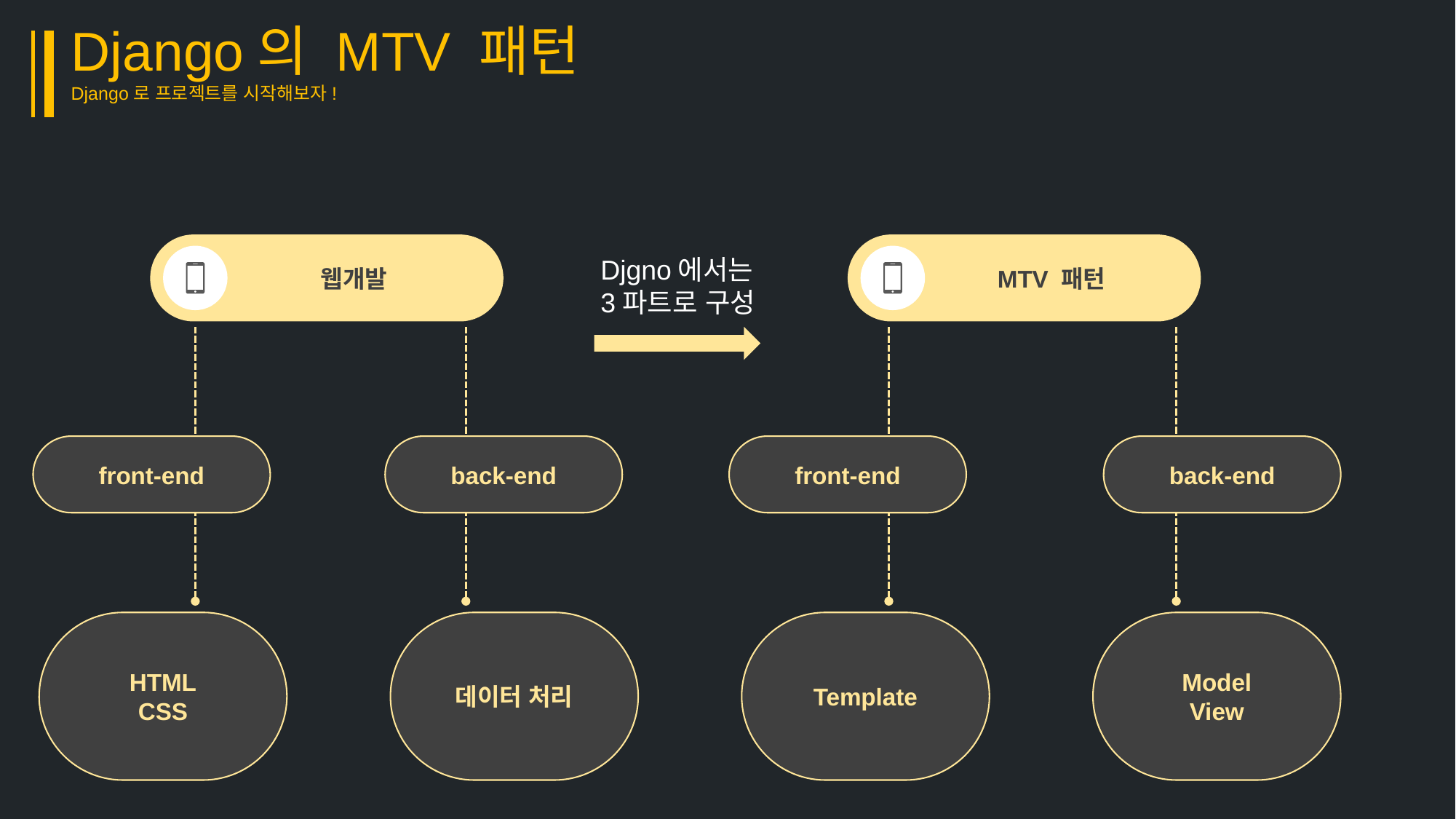

Django의 MTV 패턴
Django로 프로젝트를 시작해보자!
웹개발
MTV 패턴

Djgno에서는
3파트로 구성

front-end
back-end
front-end
back-end
HTML
CSS
데이터 처리
Template
Model
View